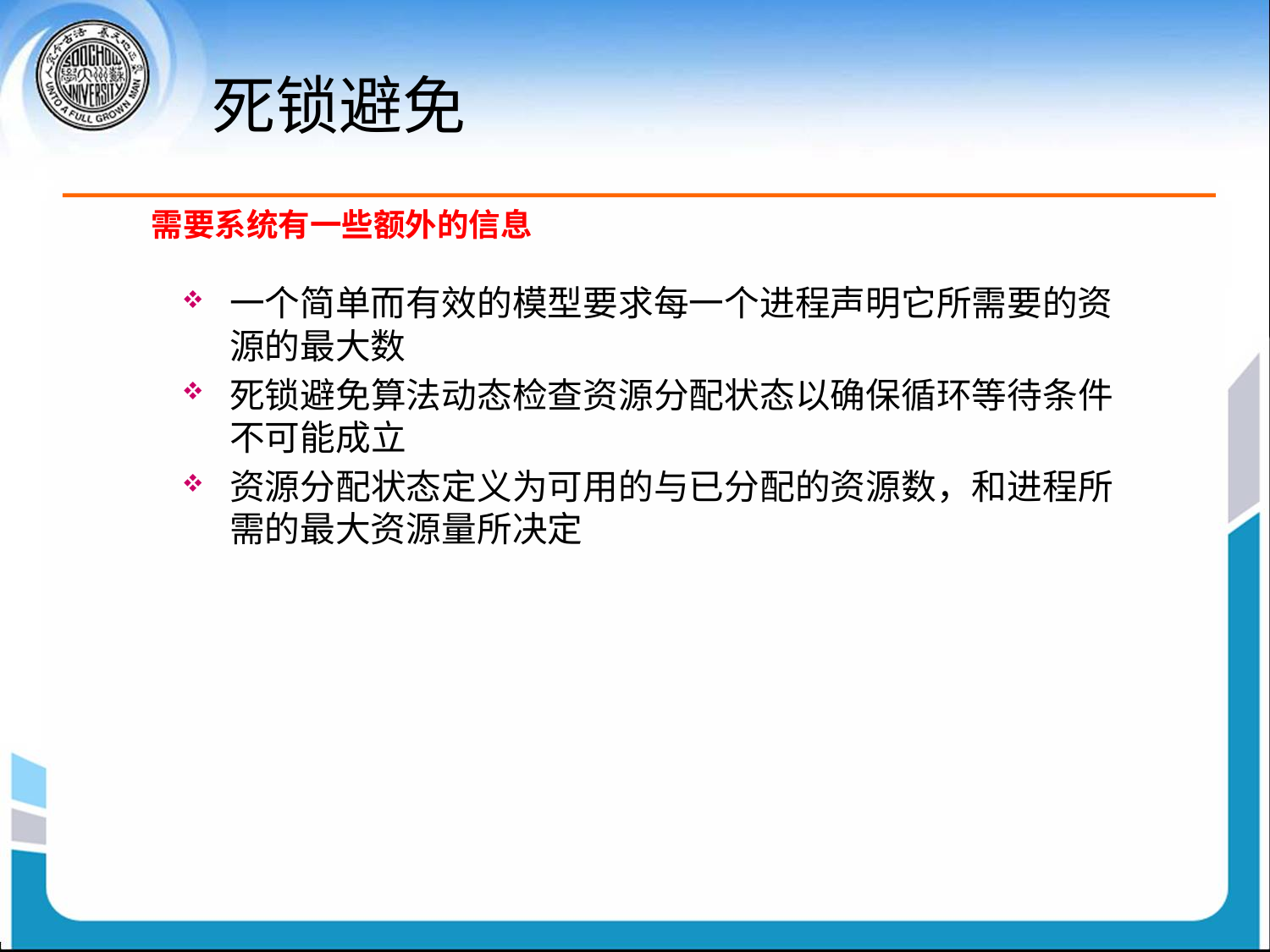

# 死锁避免
需要系统有一些额外的信息
一个简单而有效的模型要求每一个进程声明它所需要的资源的最大数
死锁避免算法动态检查资源分配状态以确保循环等待条件不可能成立
资源分配状态定义为可用的与已分配的资源数，和进程所需的最大资源量所决定